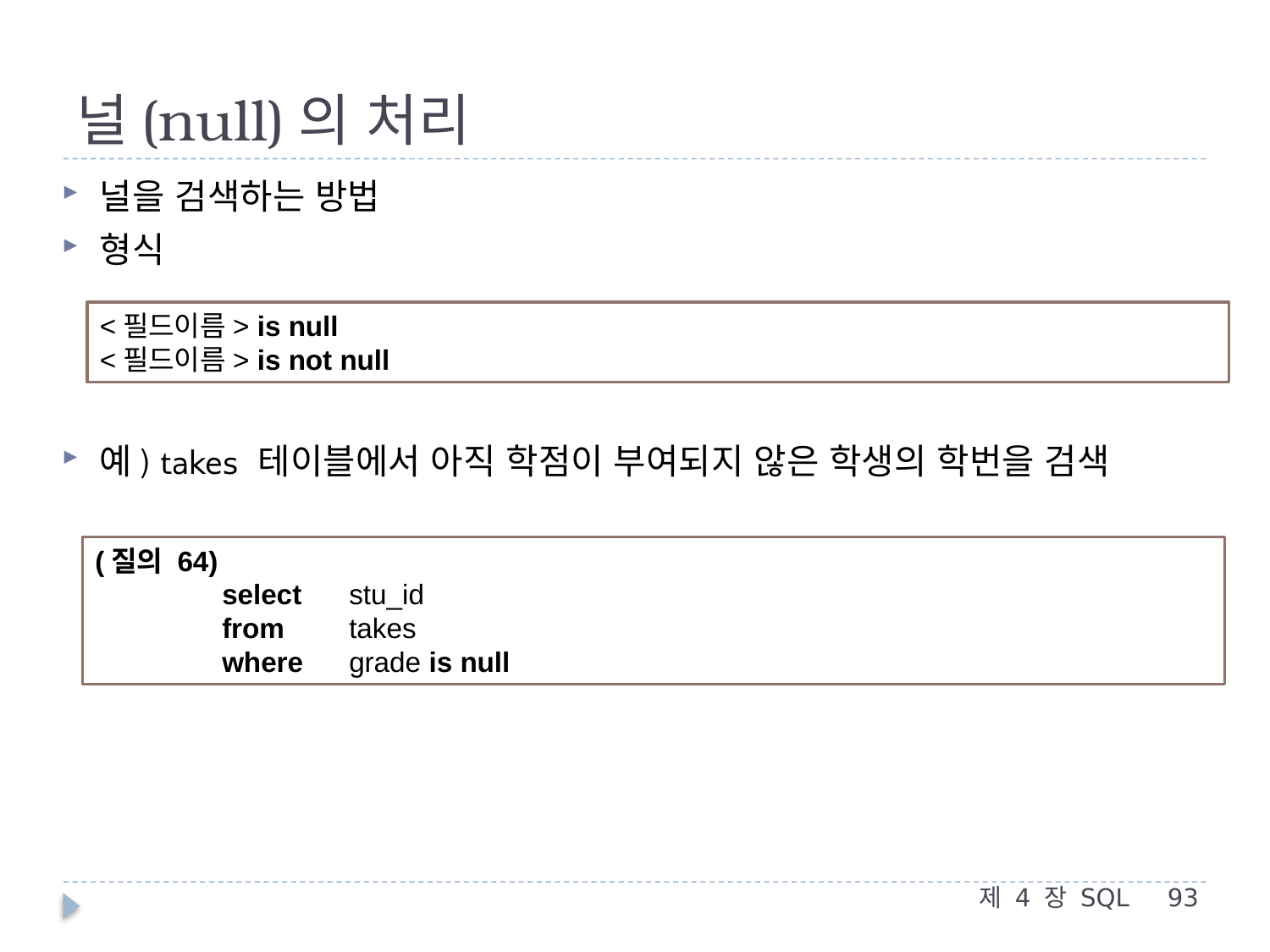

# 널(null)의 처리
널을 검색하는 방법
형식

예) takes 테이블에서 아직 학점이 부여되지 않은 학생의 학번을 검색

<필드이름> is null
<필드이름> is not null
(질의 64)
	select 	stu_id
	from 	takes
	where 	grade is null
제 4 장 SQL
93